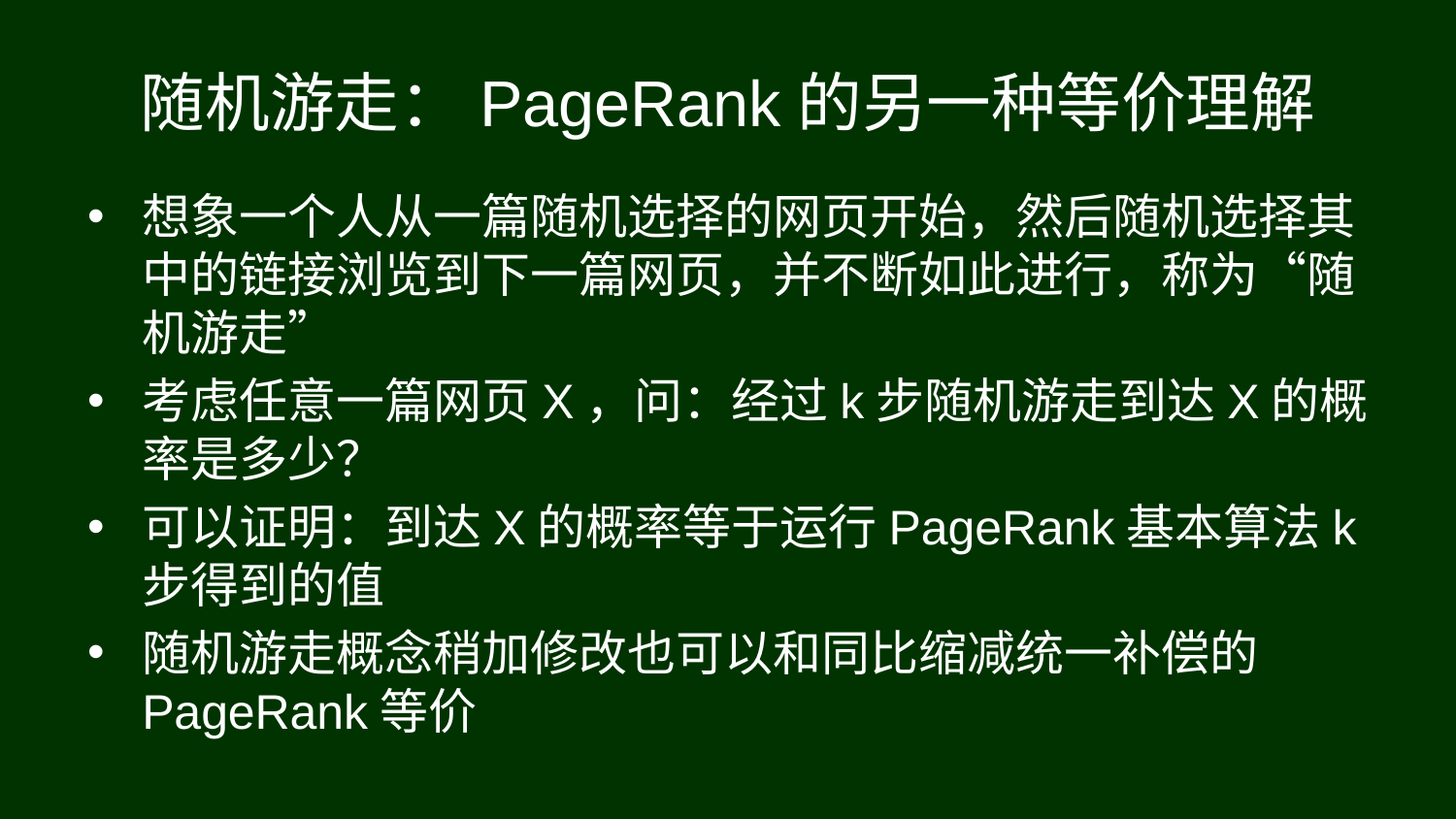

# 随机游走：PageRank的另一种等价理解
想象一个人从一篇随机选择的网页开始，然后随机选择其中的链接浏览到下一篇网页，并不断如此进行，称为“随机游走”
考虑任意一篇网页X，问：经过k步随机游走到达X的概率是多少？
可以证明：到达X的概率等于运行PageRank基本算法k步得到的值
随机游走概念稍加修改也可以和同比缩减统一补偿的PageRank等价